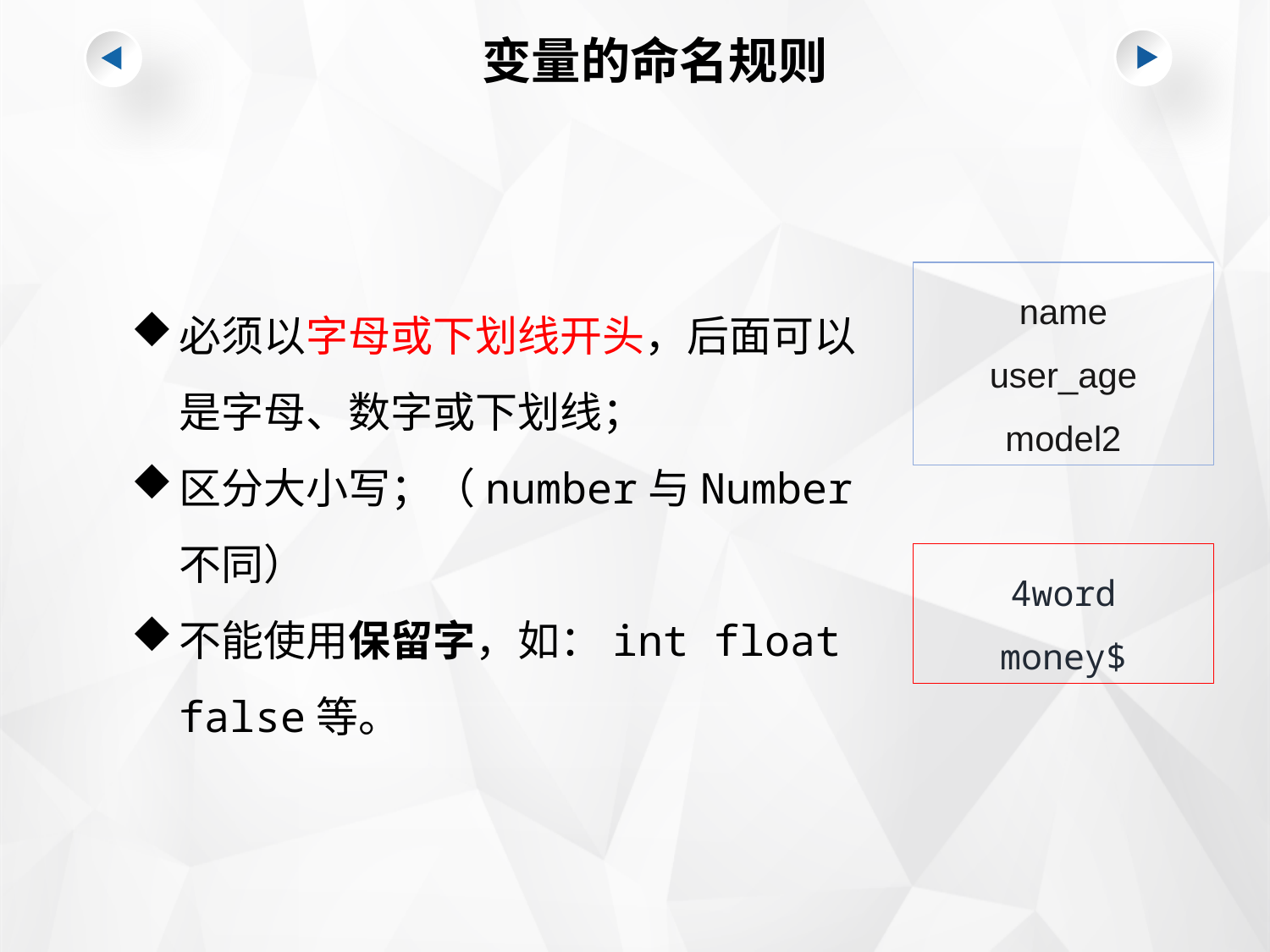

变量的命名规则
name
user_age
model2
必须以字母或下划线开头，后面可以是字母、数字或下划线；
区分大小写；（number与Number不同）
不能使用保留字，如：int float false等。
4word
money$